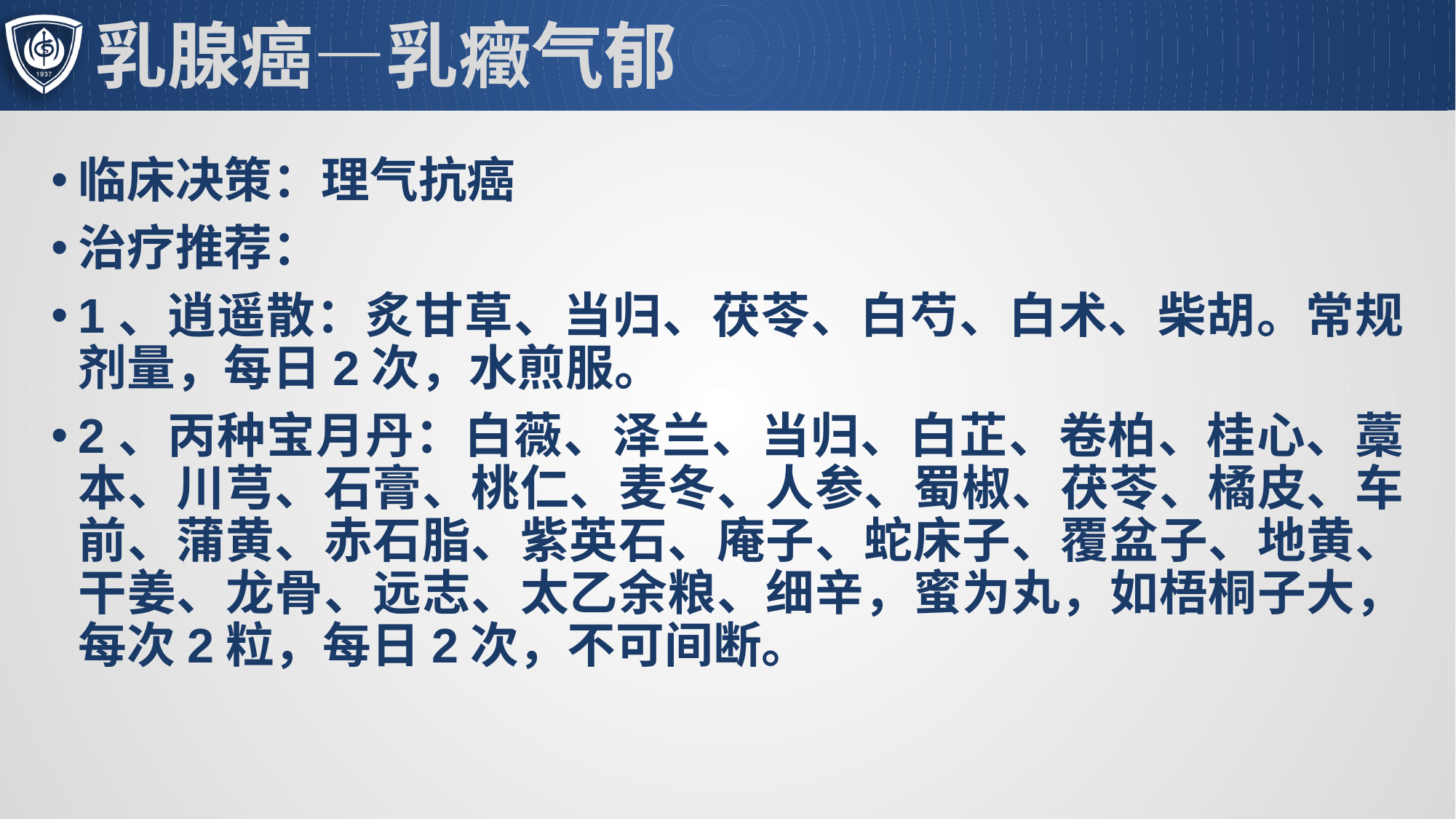

# 乳腺癌—乳癥气郁
临床决策：理气抗癌
治疗推荐：
1、逍遥散：炙甘草、当归、茯苓、白芍、白术、柴胡。常规剂量，每日2次，水煎服。
2、丙种宝月丹：白薇、泽兰、当归、白芷、卷柏、桂心、藁本、川芎、石膏、桃仁、麦冬、人参、蜀椒、茯苓、橘皮、车前、蒲黄、赤石脂、紫英石、庵子、蛇床子、覆盆子、地黄、干姜、龙骨、远志、太乙余粮、细辛，蜜为丸，如梧桐子大，每次2粒，每日2次，不可间断。